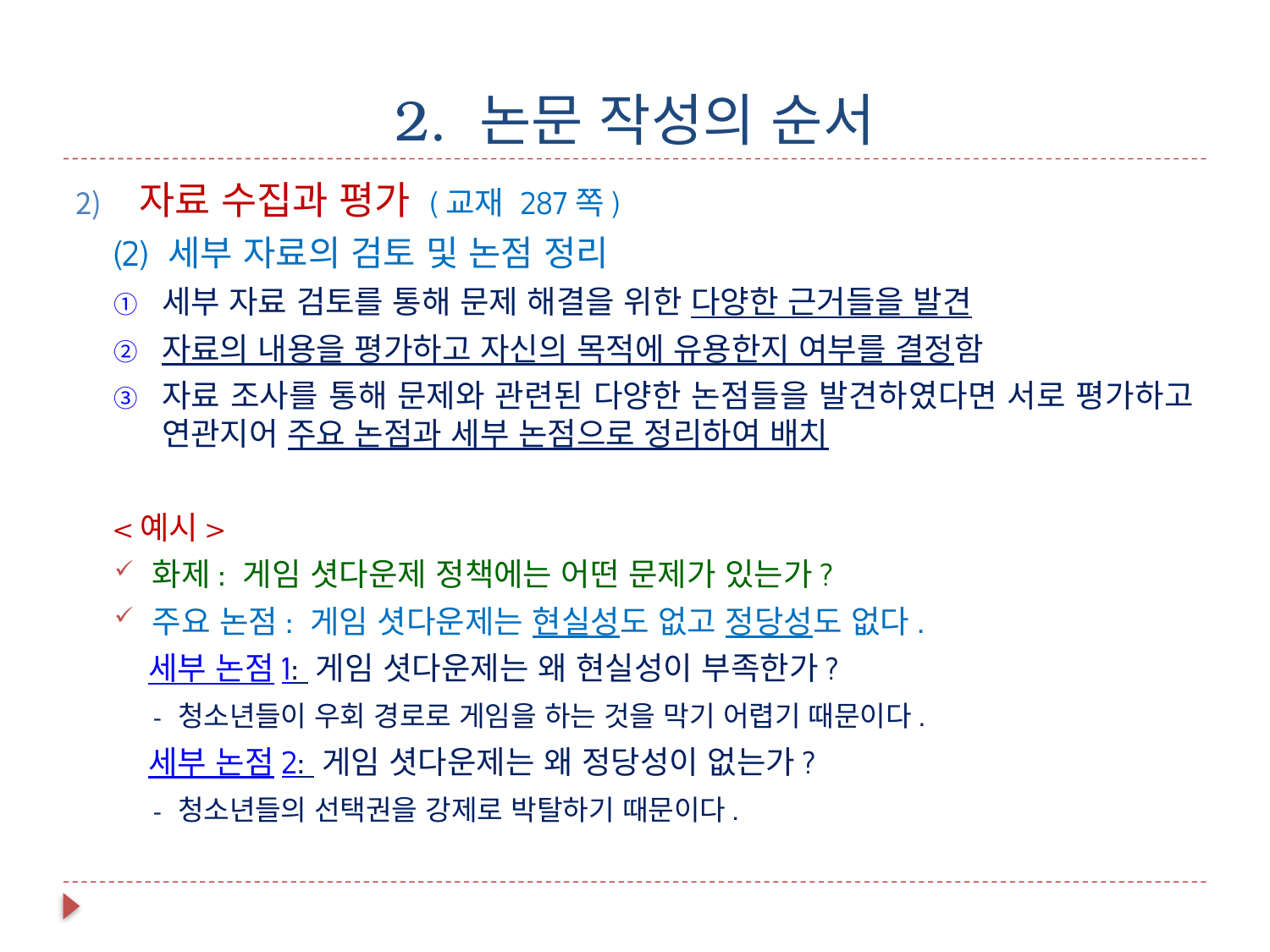

# 2. 논문 작성의 순서
자료 수집과 평가 (교재 287쪽)
(2) 세부 자료의 검토 및 논점 정리
세부 자료 검토를 통해 문제 해결을 위한 다양한 근거들을 발견
자료의 내용을 평가하고 자신의 목적에 유용한지 여부를 결정함
자료 조사를 통해 문제와 관련된 다양한 논점들을 발견하였다면 서로 평가하고 연관지어 주요 논점과 세부 논점으로 정리하여 배치

<예시>
화제: 게임 셧다운제 정책에는 어떤 문제가 있는가?
주요 논점: 게임 셧다운제는 현실성도 없고 정당성도 없다.
   세부 논점1: 게임 셧다운제는 왜 현실성이 부족한가?
    - 청소년들이 우회 경로로 게임을 하는 것을 막기 어렵기 때문이다.
   세부 논점2: 게임 셧다운제는 왜 정당성이 없는가?
    - 청소년들의 선택권을 강제로 박탈하기 때문이다.